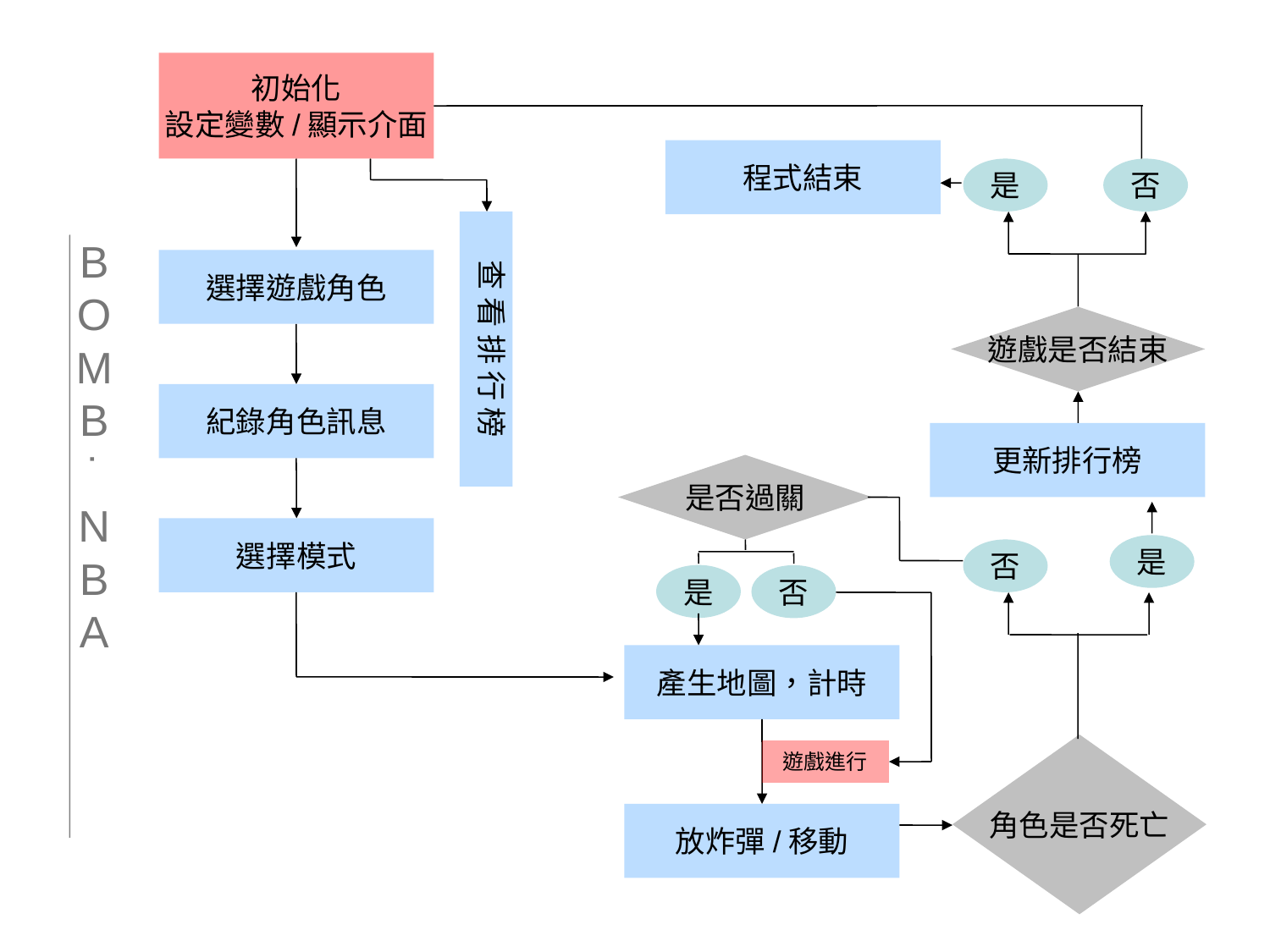

初始化
設定變數/顯示介面

程式結束

是
否

B
O
M
B
˙
N
B
A

查 看 排 行 榜
選擇遊戲角色

遊戲是否結束

紀錄角色訊息

更新排行榜

是否過關

選擇模式
是

否

是
否

產生地圖，計時

角色是否死亡

遊戲進行

放炸彈/移動